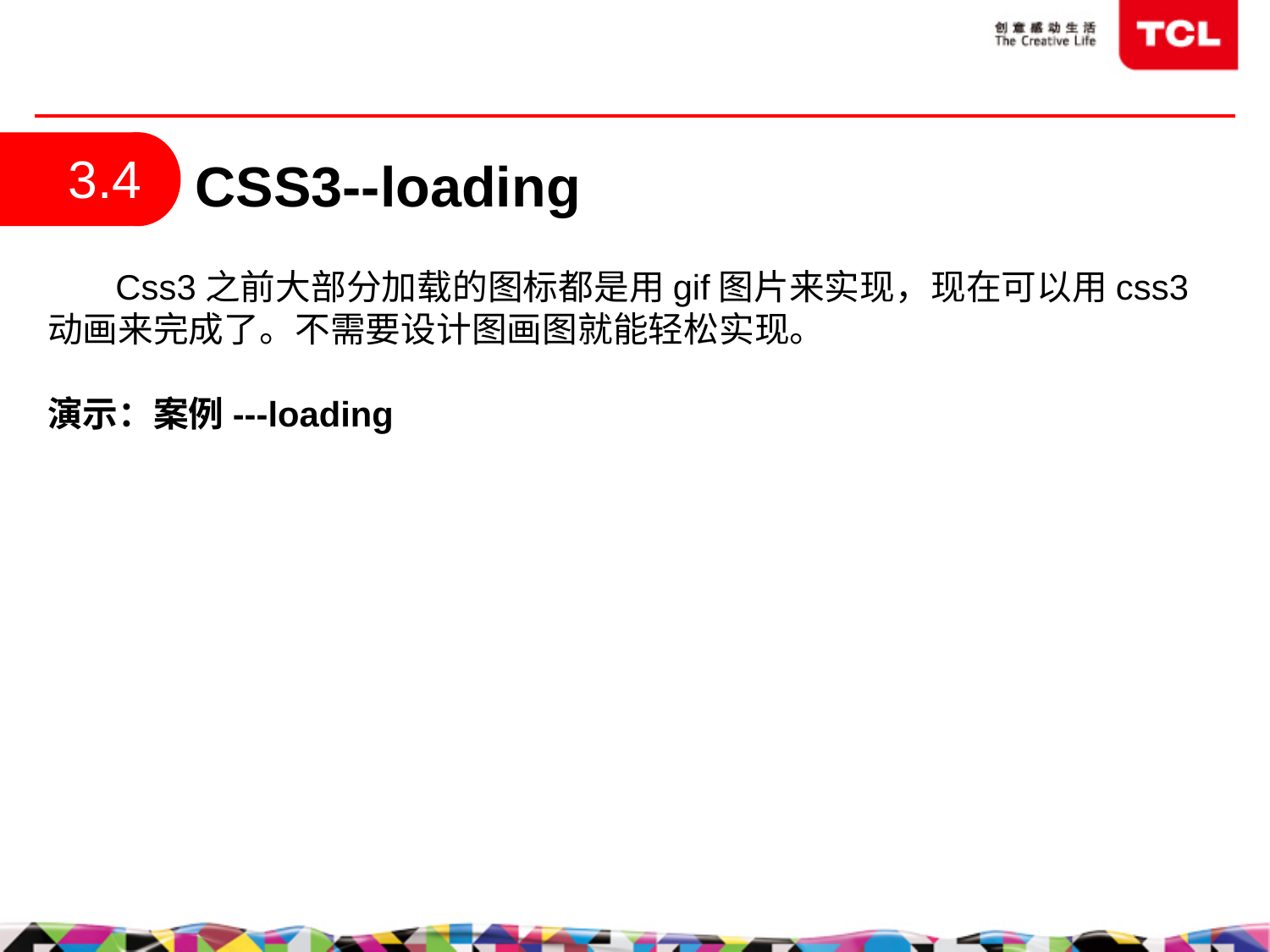

3.4
CSS3--loading
       Css3之前大部分加载的图标都是用gif图片来实现，现在可以用css3动画来完成了。不需要设计图画图就能轻松实现。

演示：案例---loading